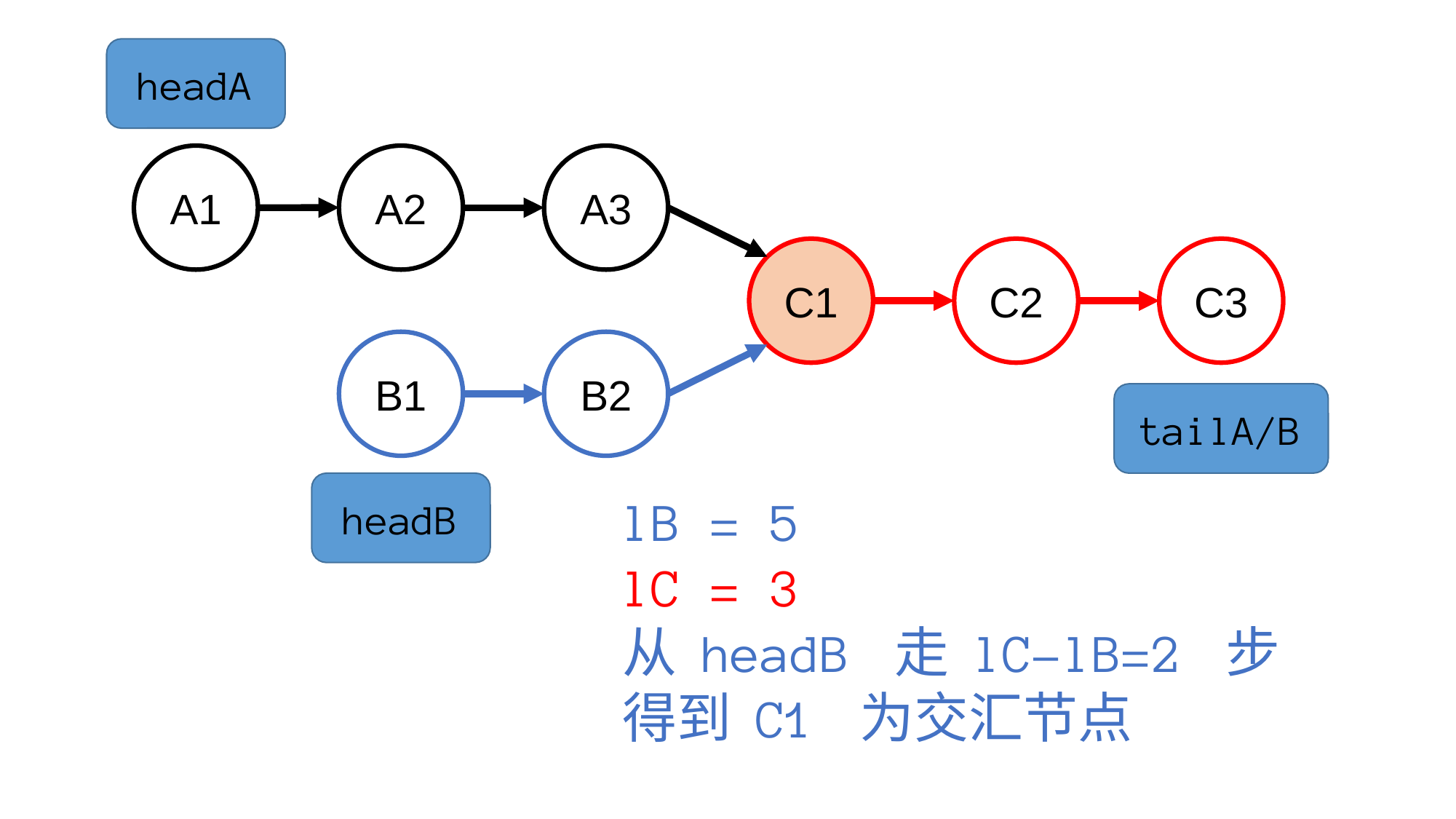

headA
A1
A2
A3
C1
C2
C3
B1
B2
tailA/B
headB
lB = 5
lC = 3
从 headB 走 lC-lB=2 步
得到 C1 为交汇节点